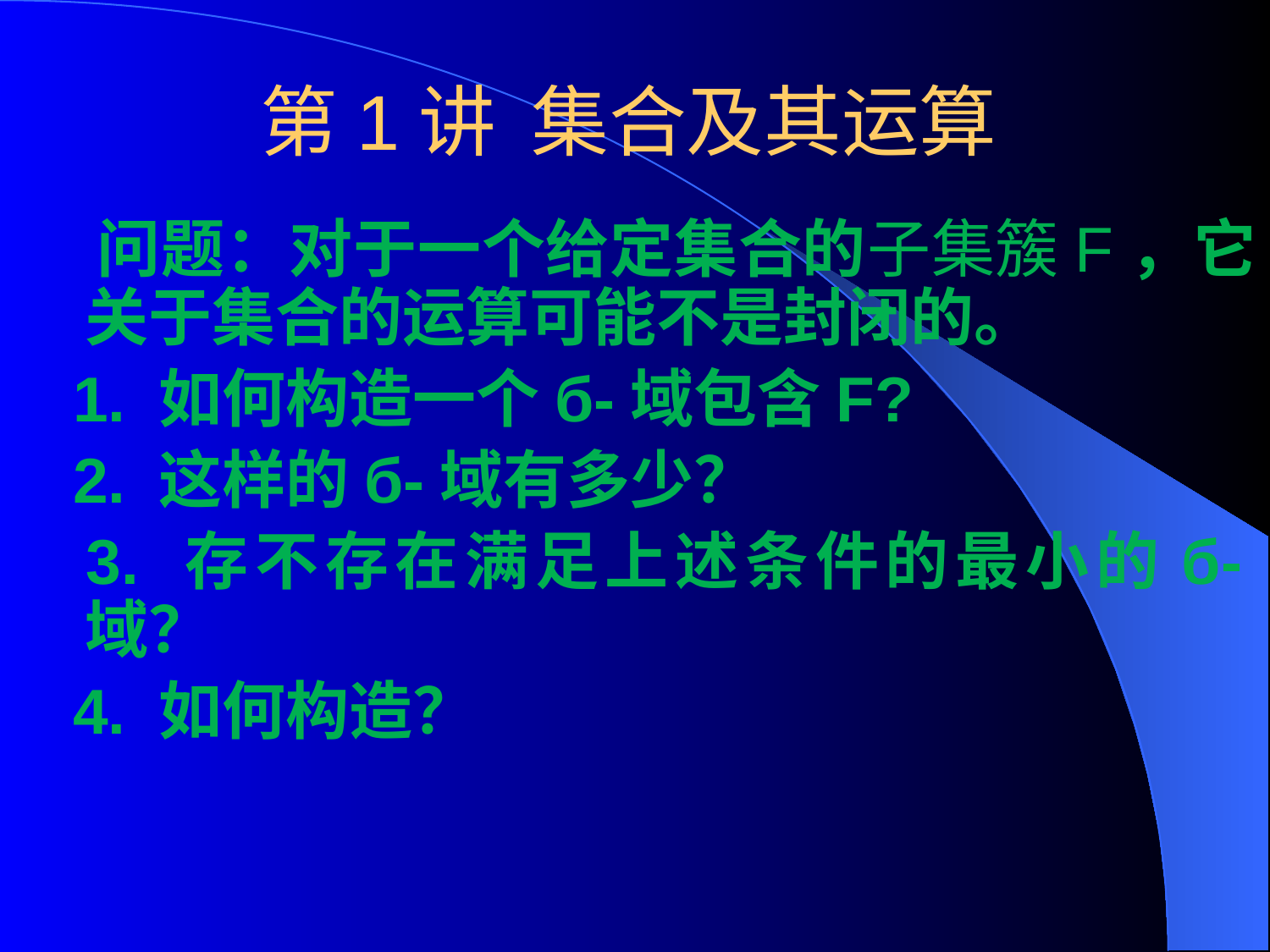

# 第1讲  集合及其运算

    问题：对于一个给定集合的子集簇F，它关于集合的运算可能不是封闭的。
  1. 如何构造一个б-域包含F?
  2. 这样的б-域有多少？
  3. 存不存在满足上述条件的最小的б-域？
  4. 如何构造？